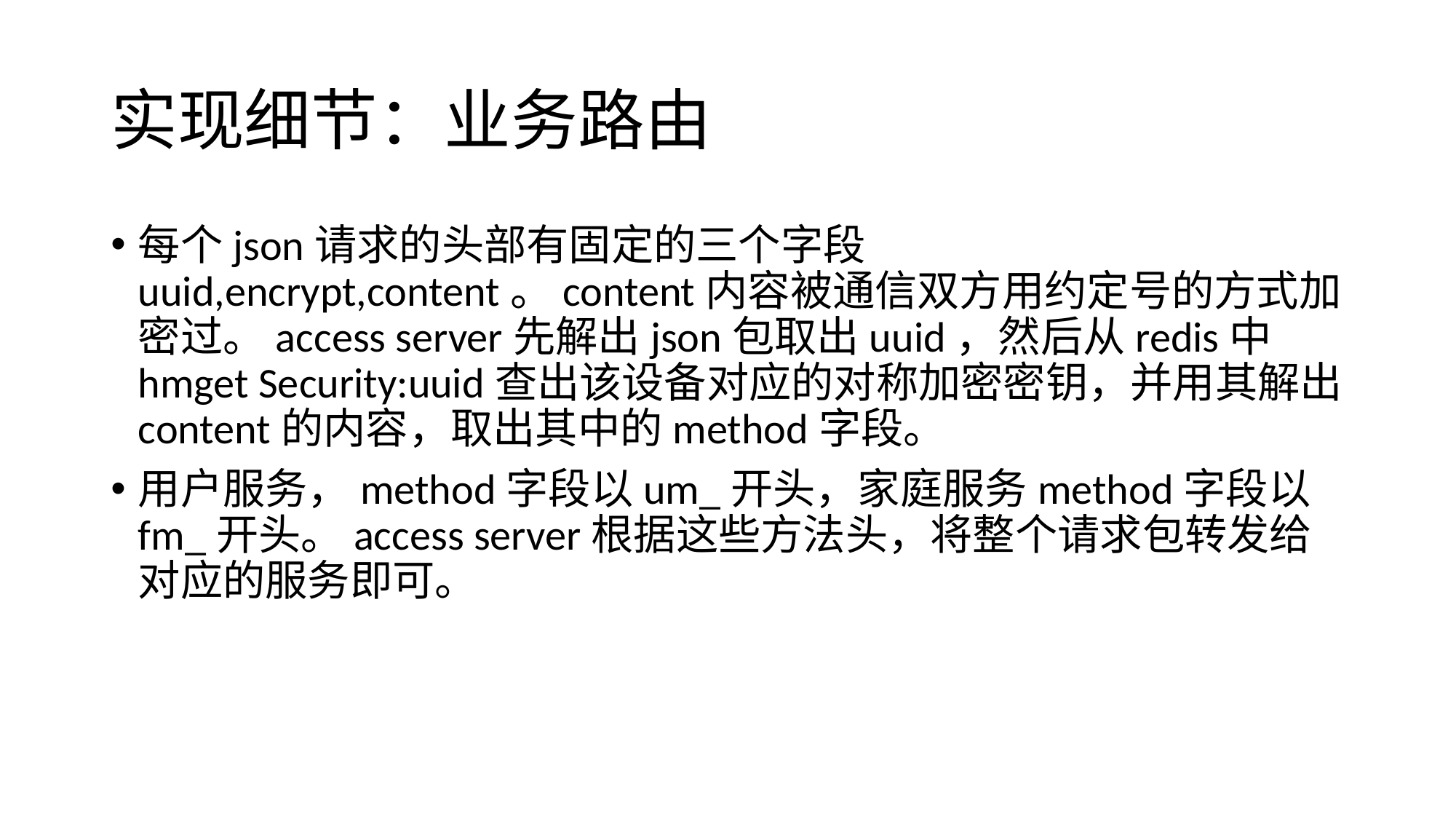

# 实现细节：业务路由
每个json请求的头部有固定的三个字段uuid,encrypt,content。content内容被通信双方用约定号的方式加密过。access server先解出json包取出uuid，然后从redis中hmget Security:uuid查出该设备对应的对称加密密钥，并用其解出content的内容，取出其中的method字段。
用户服务，method字段以um_开头，家庭服务method字段以fm_开头。access server根据这些方法头，将整个请求包转发给对应的服务即可。